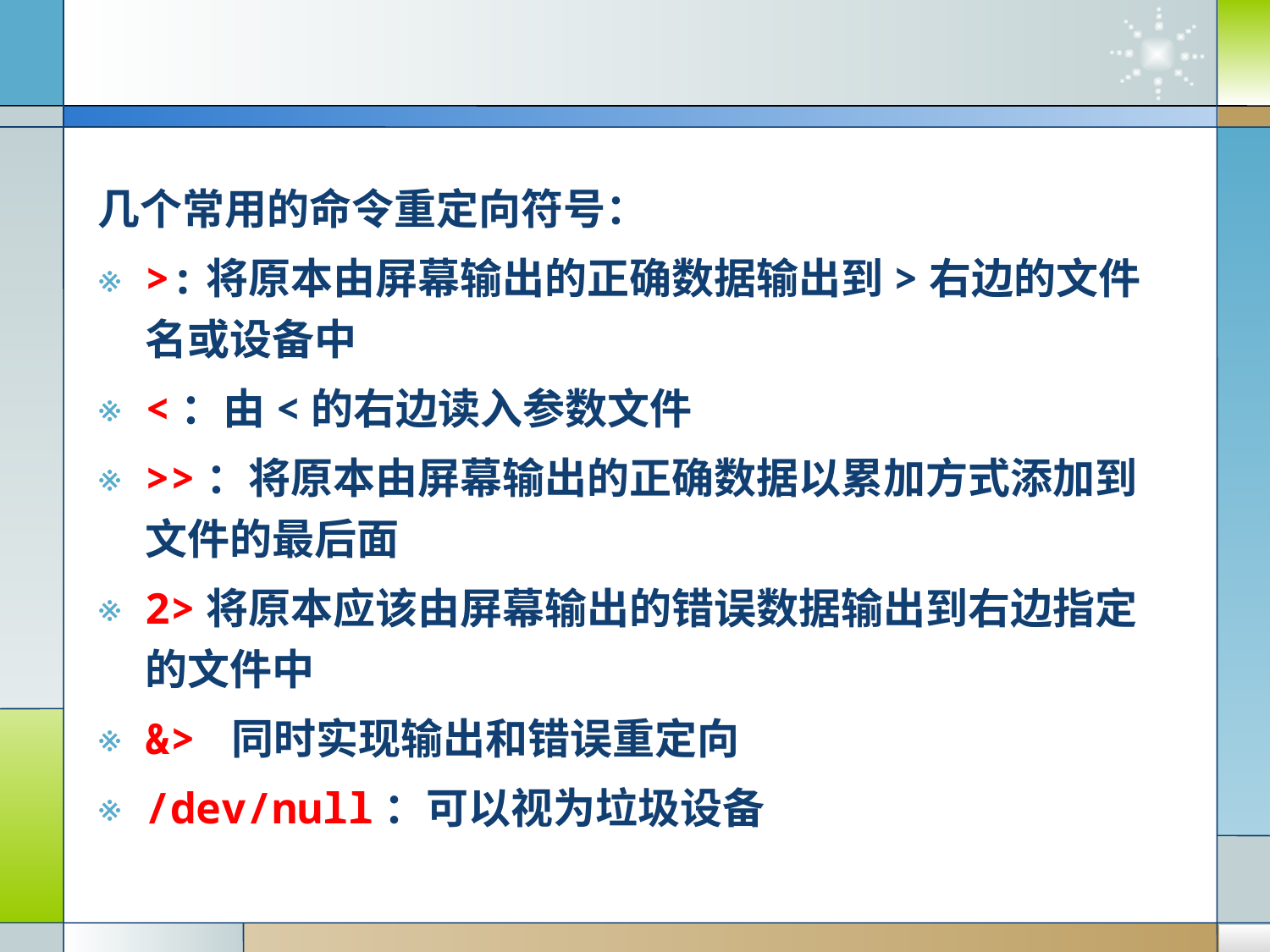

几个常用的命令重定向符号：
>:将原本由屏幕输出的正确数据输出到>右边的文件名或设备中
<：由<的右边读入参数文件
>>：将原本由屏幕输出的正确数据以累加方式添加到文件的最后面
2>将原本应该由屏幕输出的错误数据输出到右边指定的文件中
&> 同时实现输出和错误重定向
/dev/null：可以视为垃圾设备
89